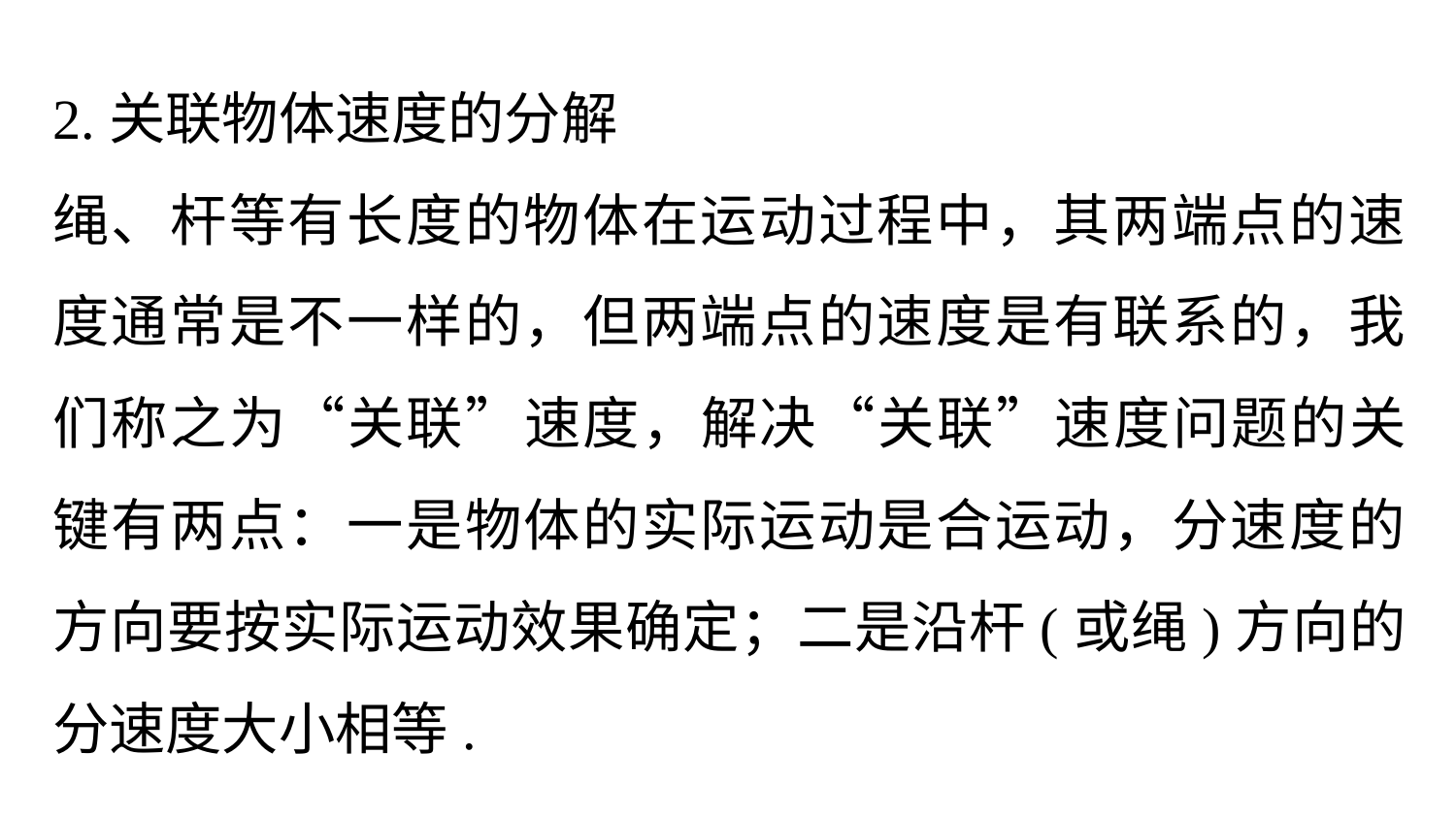

2.关联物体速度的分解
绳、杆等有长度的物体在运动过程中，其两端点的速度通常是不一样的，但两端点的速度是有联系的，我们称之为“关联”速度，解决“关联”速度问题的关键有两点：一是物体的实际运动是合运动，分速度的方向要按实际运动效果确定；二是沿杆(或绳)方向的分速度大小相等.